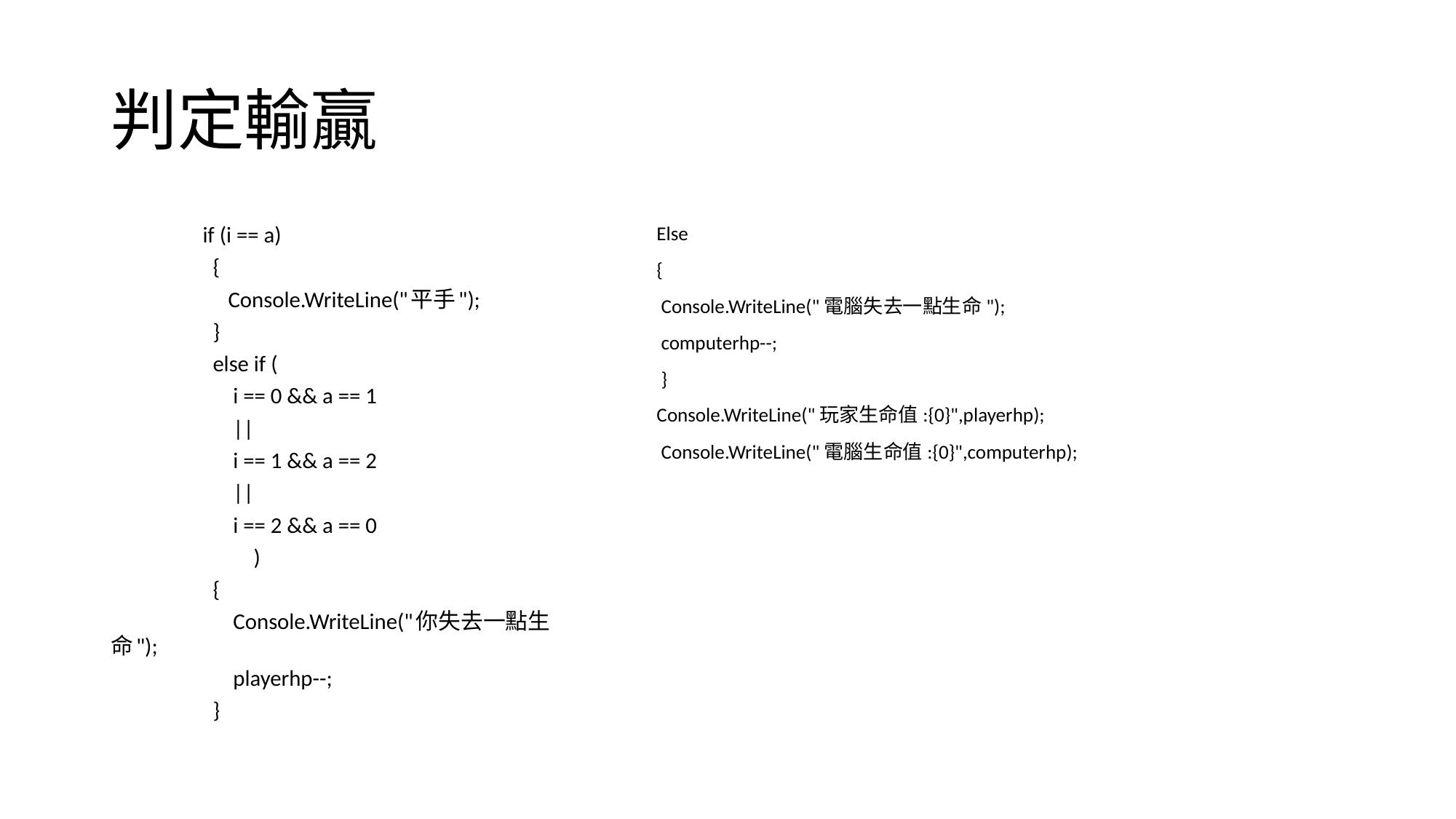

# 判定輸贏
                  if (i == a)
                    {
                       Console.WriteLine("平手");
                    }
                    else if (
                        i == 0 && a == 1
                        ||
                        i == 1 && a == 2
                        ||
                        i == 2 && a == 0
                            )
                    {
                        Console.WriteLine("你失去一點生命");
                        playerhp--;
                    }
Else
{
 Console.WriteLine("電腦失去一點生命");
 computerhp--;
 }
Console.WriteLine("玩家生命值:{0}",playerhp);
 Console.WriteLine("電腦生命值:{0}",computerhp);